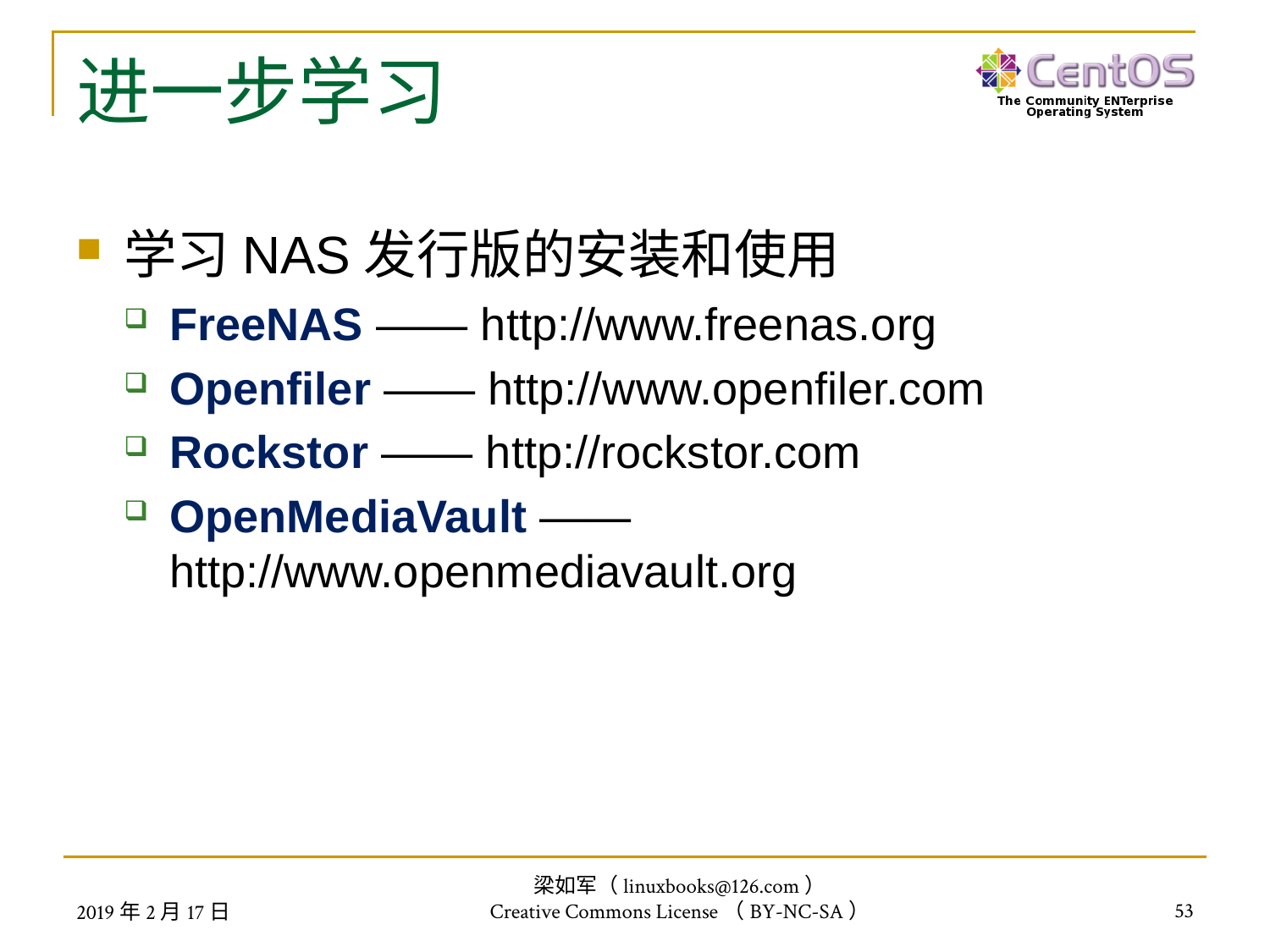

# 进一步学习
学习NAS发行版的安装和使用
FreeNAS —— http://www.freenas.org
Openfiler —— http://www.openfiler.com
Rockstor —— http://rockstor.com
OpenMediaVault —— http://www.openmediavault.org
梁如军（linuxbooks@126.com）
Creative Commons License（BY-NC-SA）
2019年2月17日
53